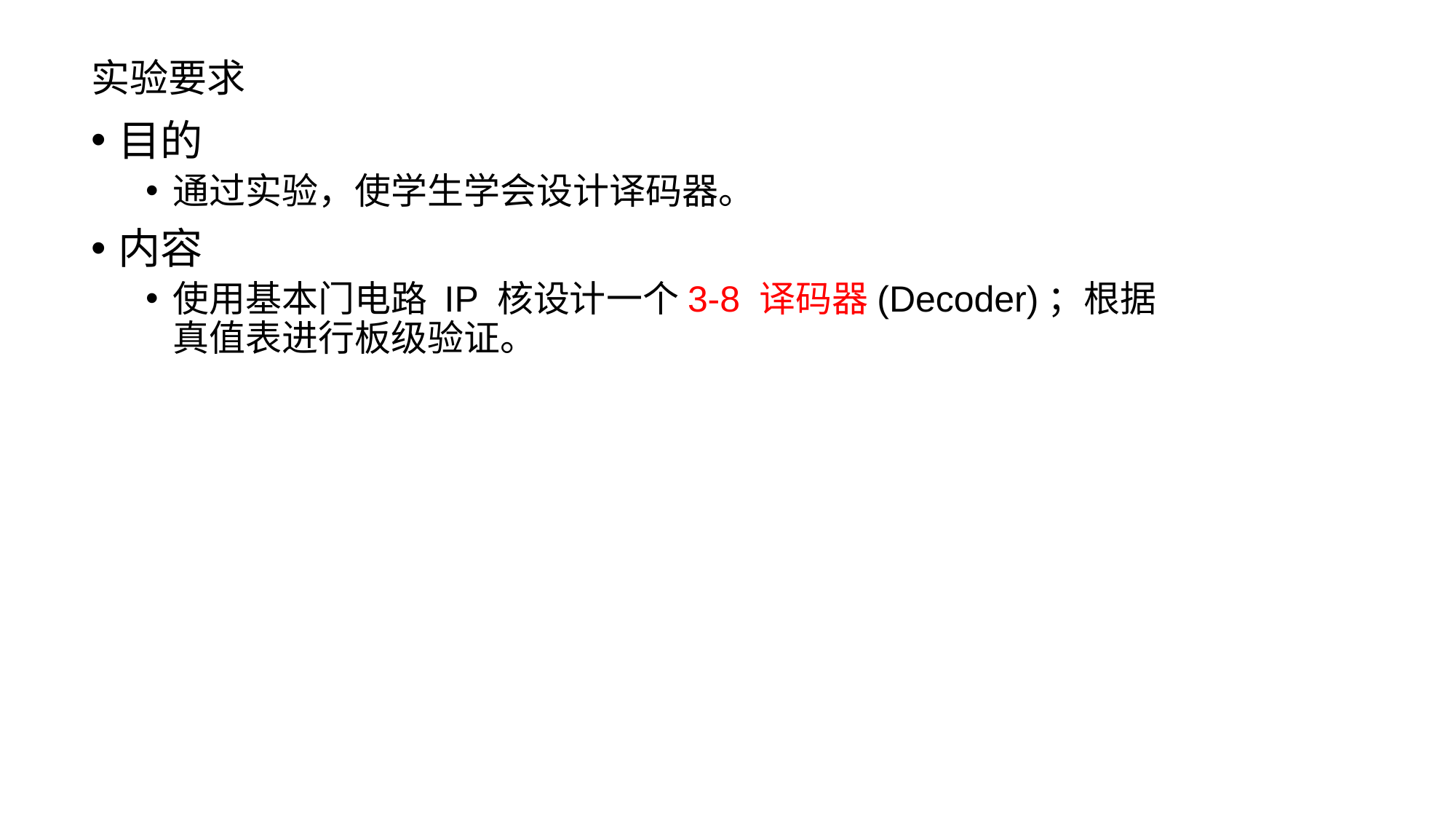

# 实验要求
目的
通过实验，使学生学会设计译码器。
内容
使用基本门电路 IP 核设计一个3-8 译码器(Decoder)；根据真值表进行板级验证。